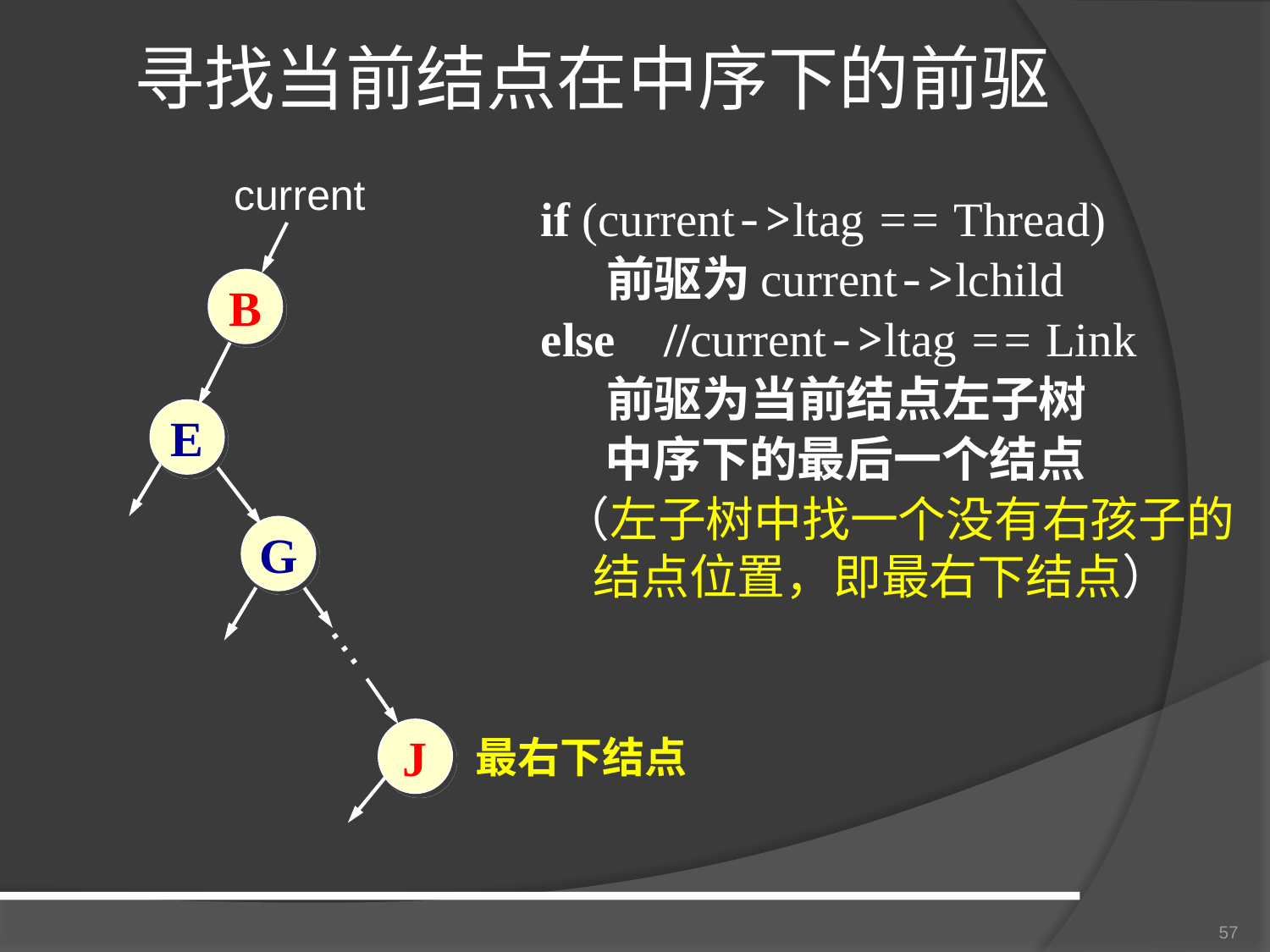

# 寻找当前结点在中序下的前驱
current
if (current->ltag == Thread)
     前驱为current->lchild
else    //current->ltag == Link
     前驱为当前结点左子树
     中序下的最后一个结点
 （左子树中找一个没有右孩子的结点位置，即最右下结点）

B

E

G

…

J
最右下结点

57